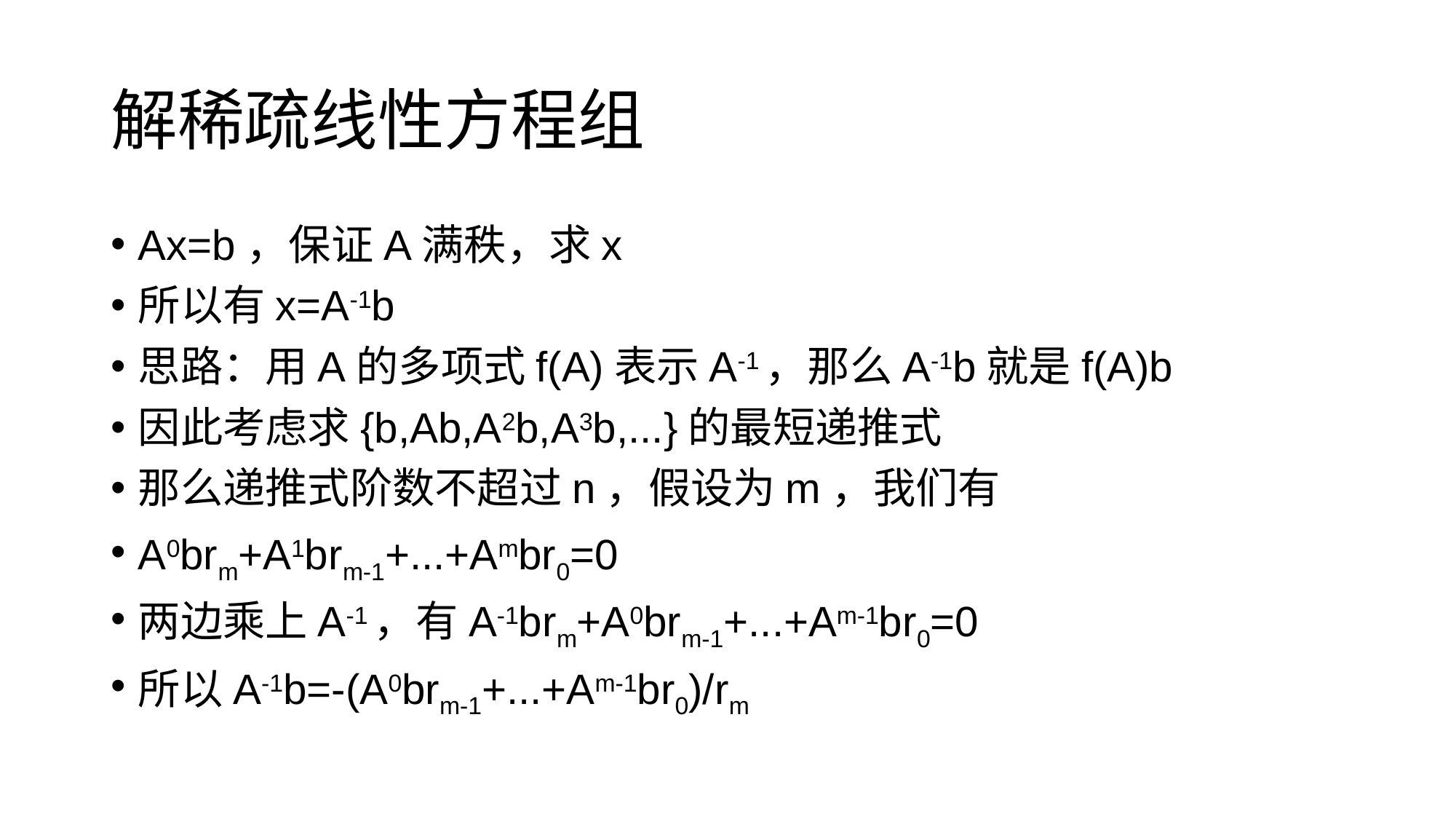

# 解稀疏线性方程组
Ax=b，保证A满秩，求x
所以有x=A-1b
思路：用A的多项式f(A)表示A-1，那么A-1b就是f(A)b
因此考虑求{b,Ab,A2b,A3b,...}的最短递推式
那么递推式阶数不超过n，假设为m，我们有
A0brm+A1brm-1+...+Ambr0=0
两边乘上A-1，有A-1brm+A0brm-1+...+Am-1br0=0
所以A-1b=-(A0brm-1+...+Am-1br0)/rm